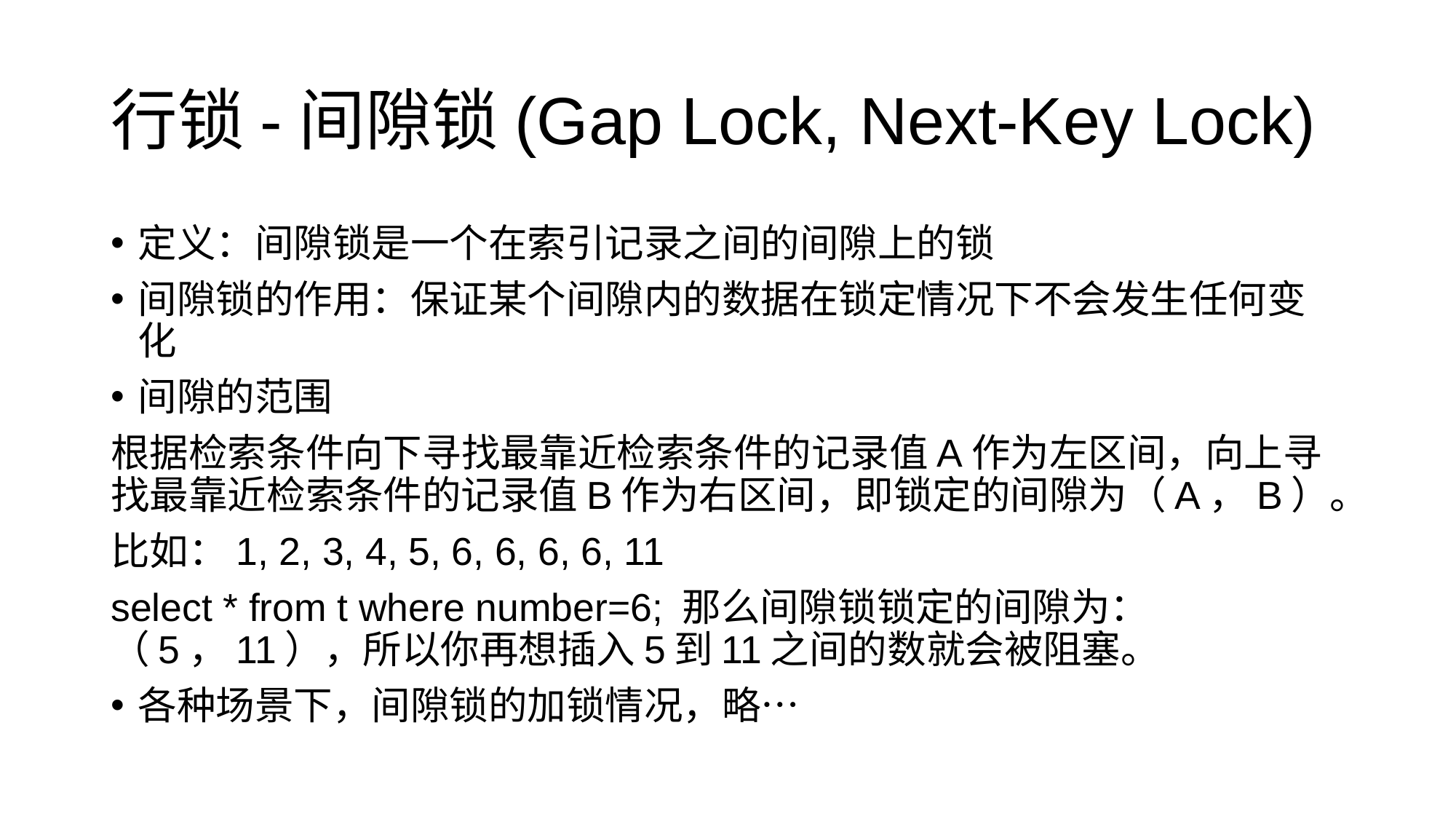

# 行锁-间隙锁(Gap Lock, Next-Key Lock)
定义：间隙锁是一个在索引记录之间的间隙上的锁
间隙锁的作用：保证某个间隙内的数据在锁定情况下不会发生任何变化
间隙的范围
根据检索条件向下寻找最靠近检索条件的记录值A作为左区间，向上寻找最靠近检索条件的记录值B作为右区间，即锁定的间隙为（A，B）。
比如：1, 2, 3, 4, 5, 6, 6, 6, 6, 11
select * from t where number=6; 那么间隙锁锁定的间隙为：（5，11），所以你再想插入5到11之间的数就会被阻塞。
各种场景下，间隙锁的加锁情况，略…